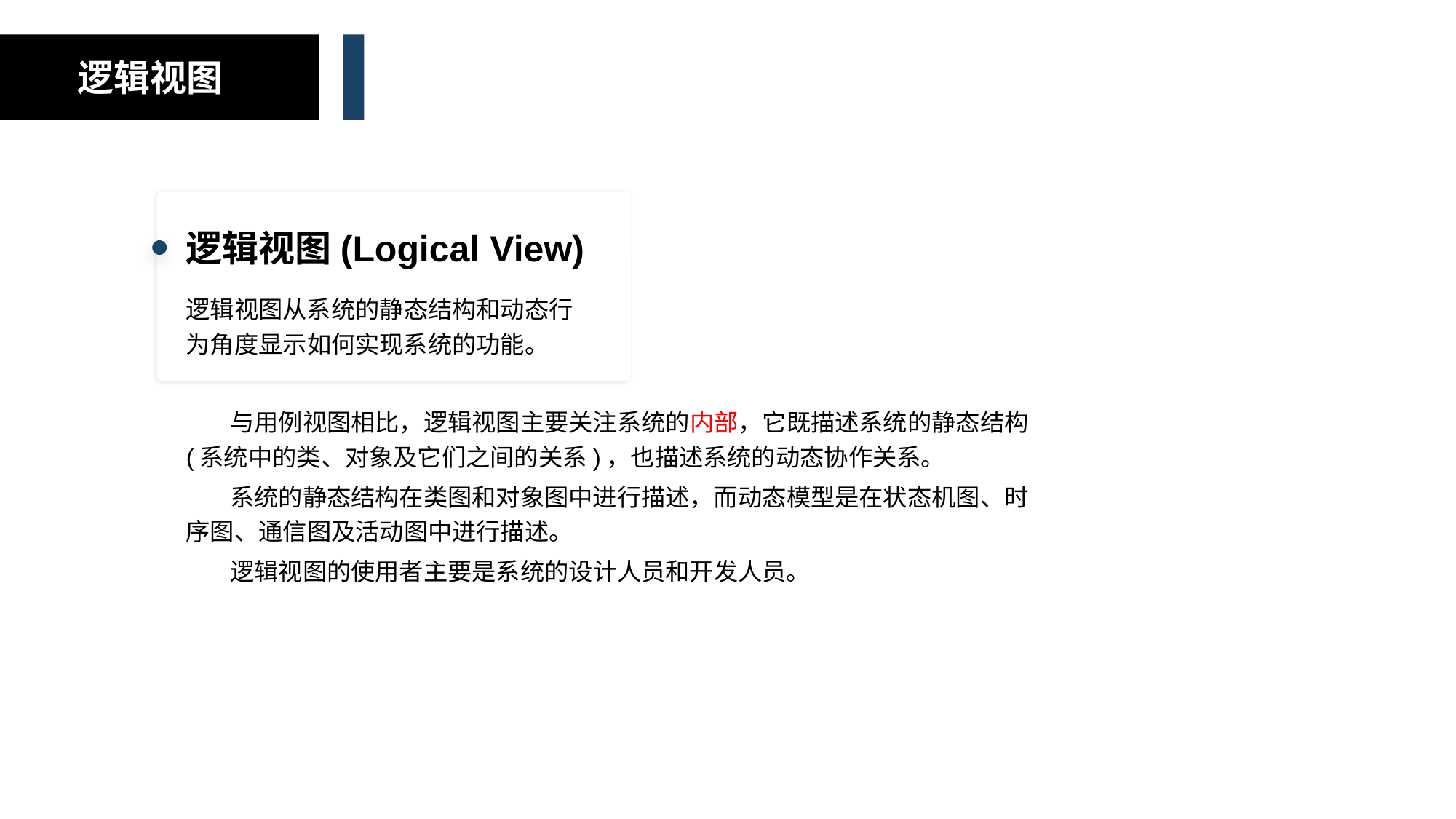

逻辑视图

逻辑视图(Logical View)

逻辑视图从系统的静态结构和动态行为角度显示如何实现系统的功能。

       与用例视图相比，逻辑视图主要关注系统的内部，它既描述系统的静态结构(系统中的类、对象及它们之间的关系)，也描述系统的动态协作关系。
       系统的静态结构在类图和对象图中进行描述，而动态模型是在状态机图、时序图、通信图及活动图中进行描述。
       逻辑视图的使用者主要是系统的设计人员和开发人员。